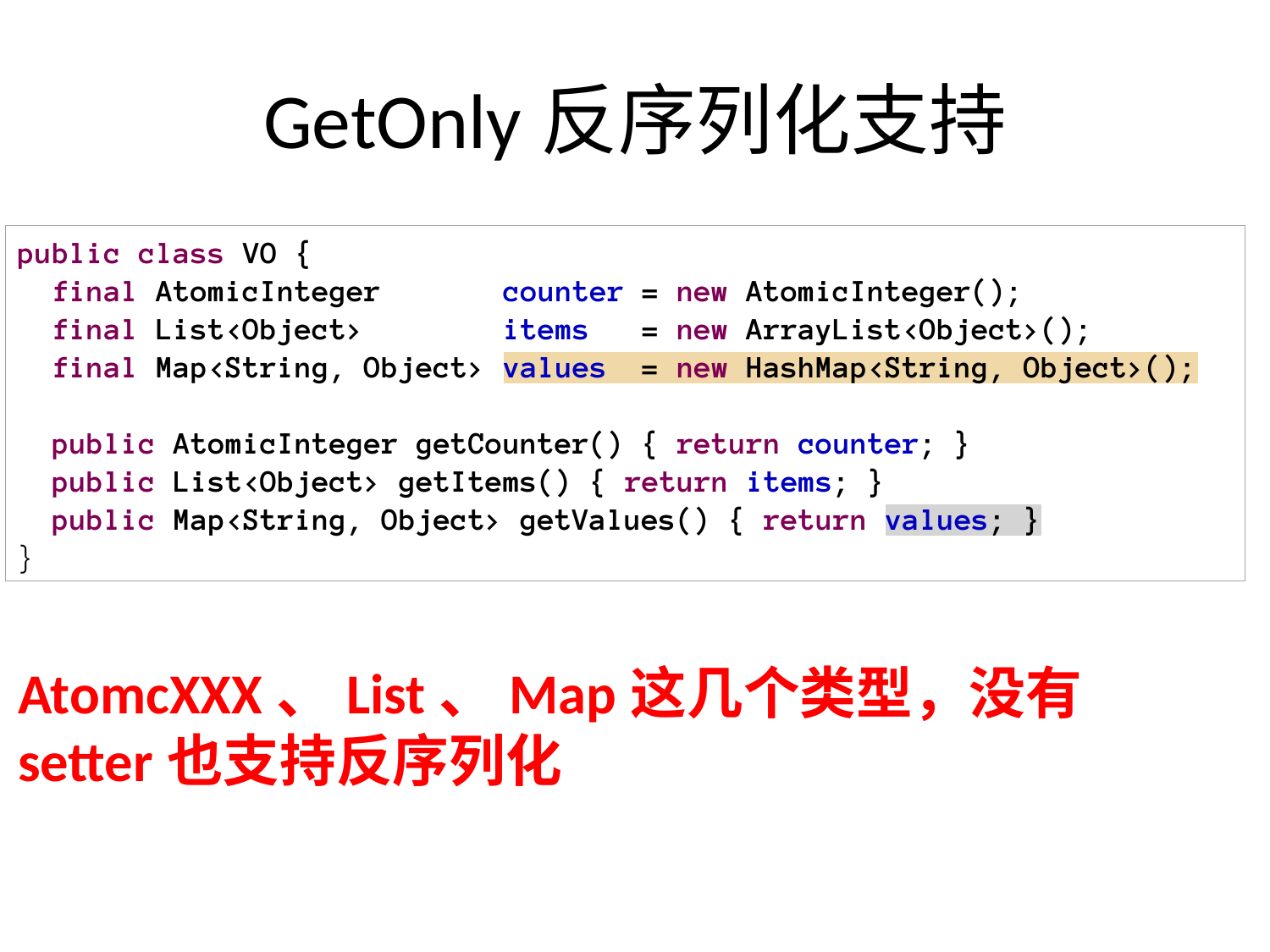

# GetOnly反序列化支持
public class VO {
  final AtomicInteger       counter = new AtomicInteger();
  final List<Object>        items   = new ArrayList<Object>();
  final Map<String, Object> values  = new HashMap<String, Object>();

  public AtomicInteger getCounter() { return counter; }
  public List<Object> getItems() { return items; }
  public Map<String, Object> getValues() { return values; }
}
AtomcXXX、List、Map这几个类型，没有setter也支持反序列化